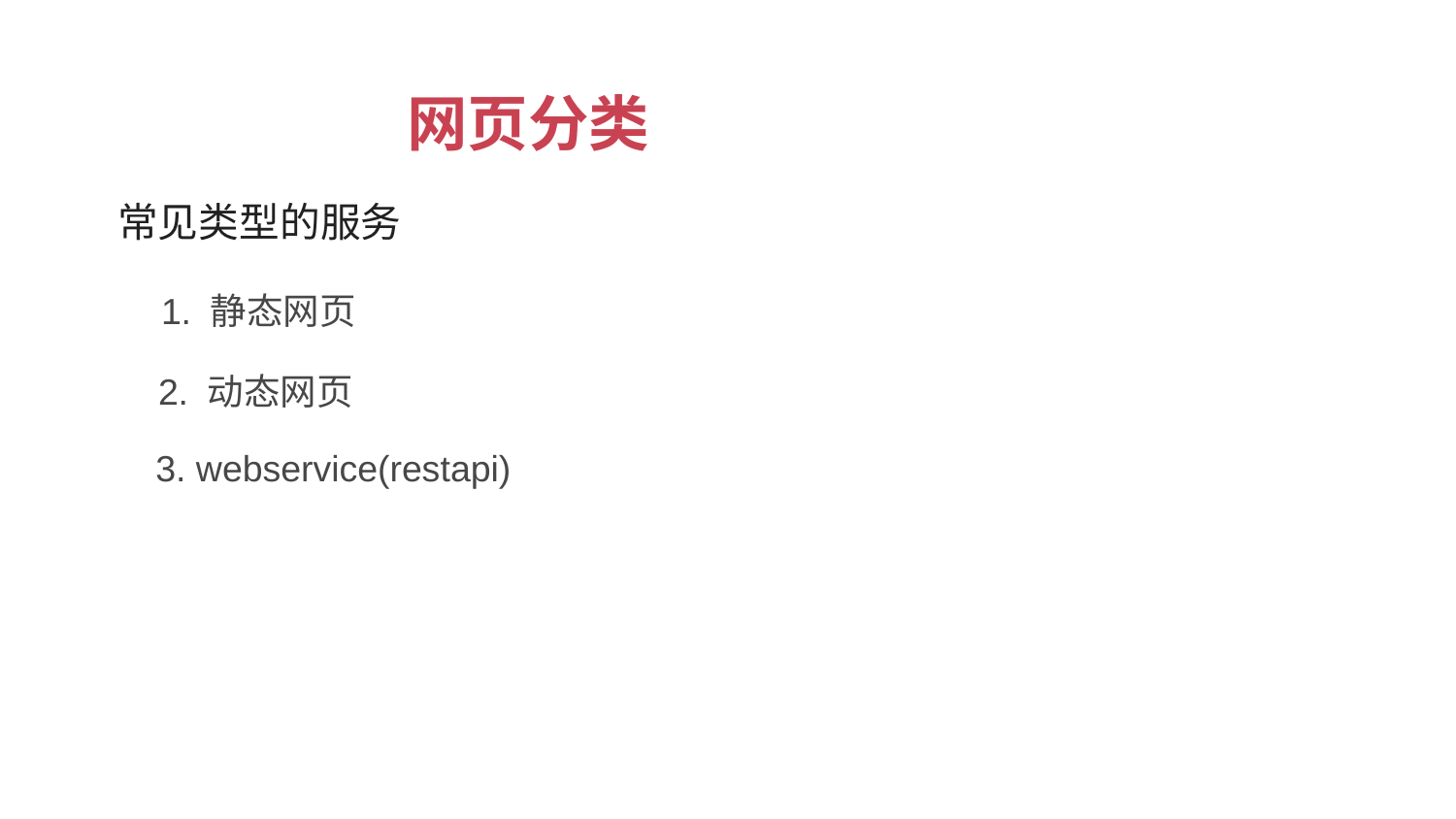

网页分类
 常见类型的服务
1. 静态网页
2. 动态网页
3. webservice(restapi)